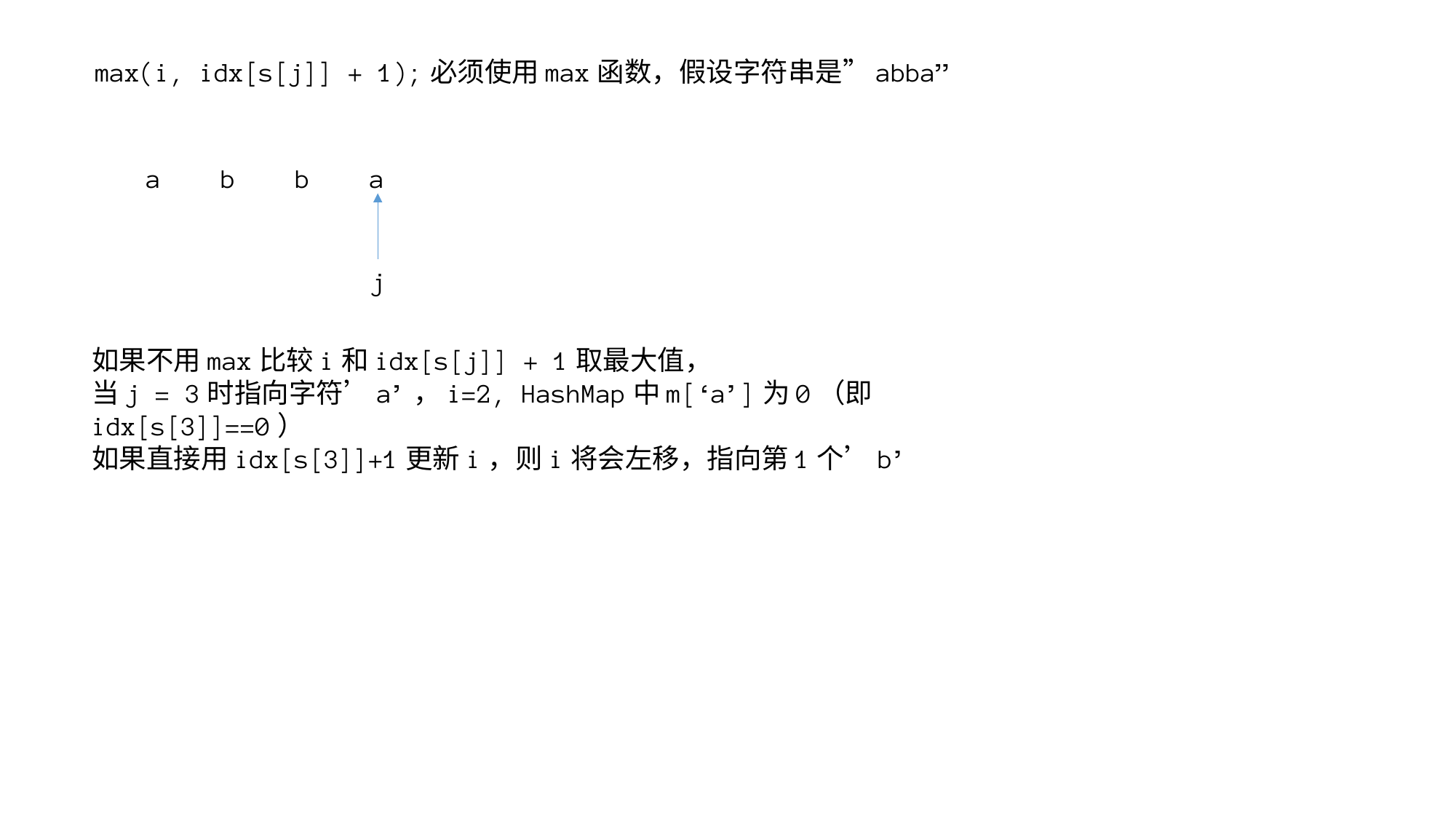

max(i, idx[s[j]] + 1);必须使用max函数，假设字符串是”abba”
a    b    b    a
j
如果不用max比较i和idx[s[j]] + 1取最大值，
当j = 3时指向字符’a’，i=2, HashMap中m[‘a’]为0（即idx[s[3]]==0）
如果直接用idx[s[3]]+1更新i，则i将会左移，指向第1个’b’